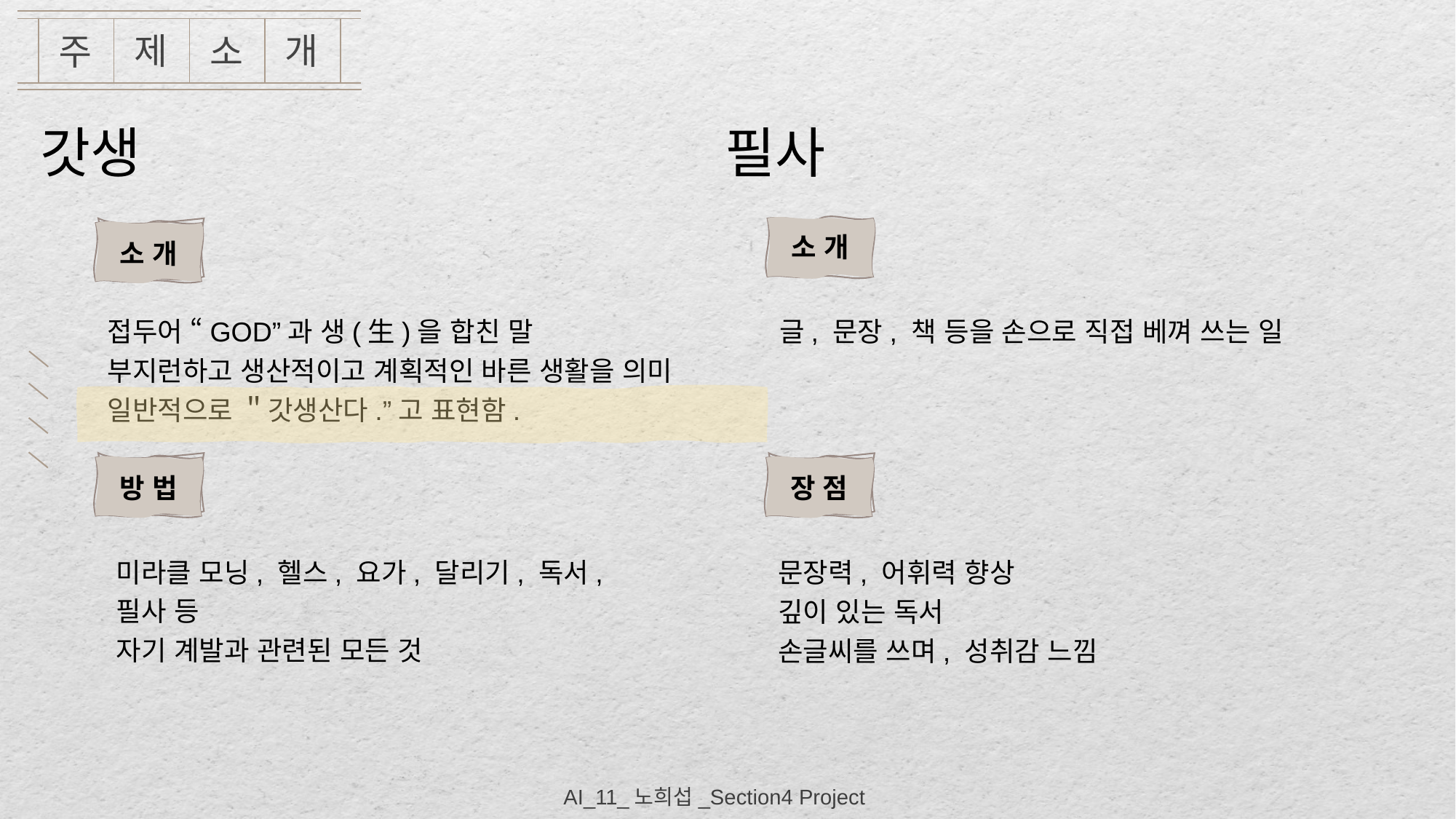

개
제
소
주
필사
갓생

소 개

소 개
접두어 “GOD”과 생(生)을 합친 말
부지런하고 생산적이고 계획적인 바른 생활을 의미
일반적으로 ＂갓생산다.”고 표현함.
글, 문장, 책 등을 손으로 직접 베껴 쓰는 일

방 법

장 점
미라클 모닝, 헬스, 요가, 달리기, 독서, 필사 등
자기 계발과 관련된 모든 것
문장력, 어휘력 향상
깊이 있는 독서
손글씨를 쓰며, 성취감 느낌
AI_11_노희섭_Section4 Project